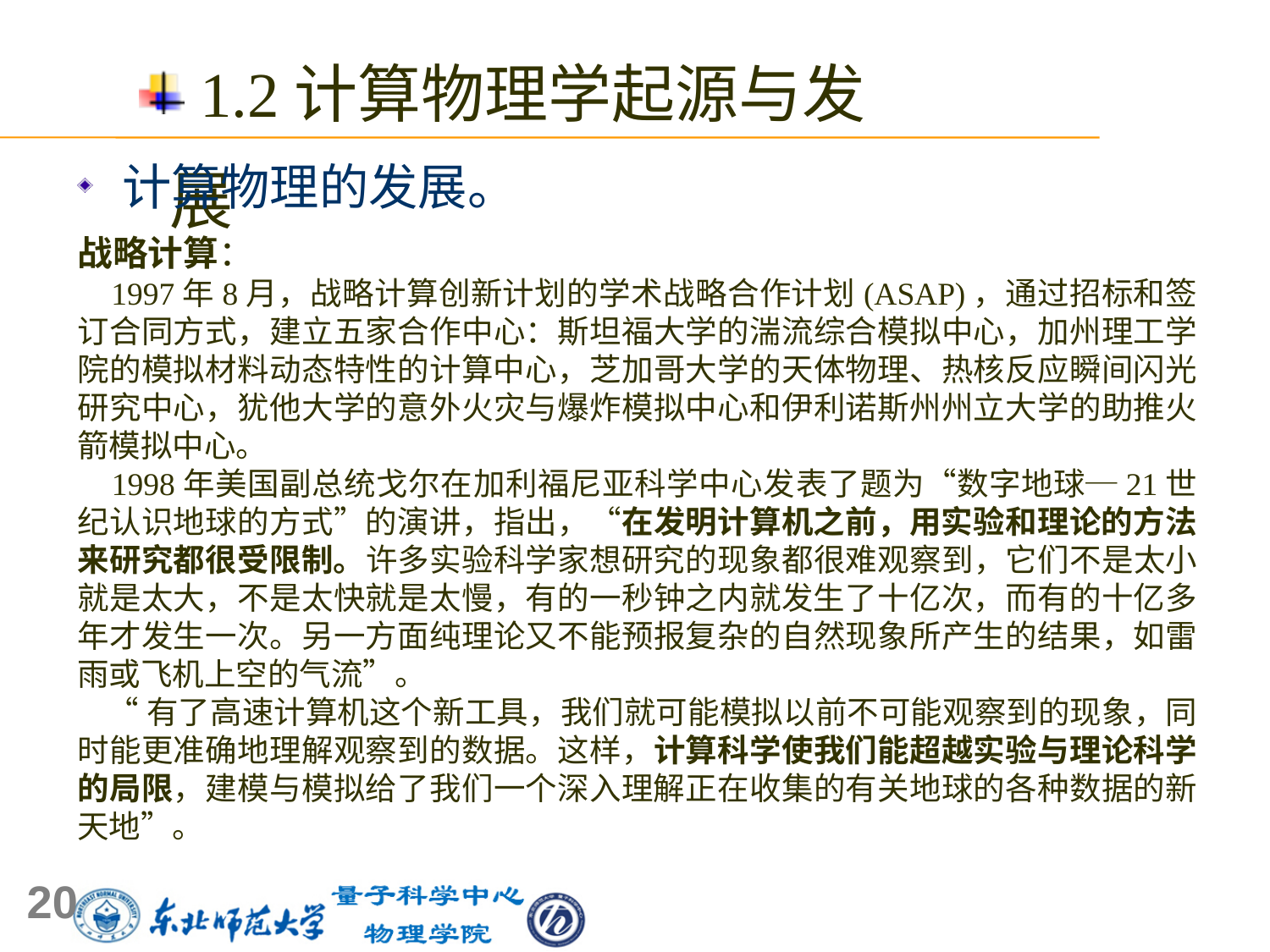

1.2计算物理学起源与发展

 计算物理的发展。
战略计算：
    1997年8月，战略计算创新计划的学术战略合作计划(ASAP)，通过招标和签订合同方式，建立五家合作中心：斯坦福大学的湍流综合模拟中心，加州理工学院的模拟材料动态特性的计算中心，芝加哥大学的天体物理、热核反应瞬间闪光研究中心，犹他大学的意外火灾与爆炸模拟中心和伊利诺斯州州立大学的助推火箭模拟中心。
    1998年美国副总统戈尔在加利福尼亚科学中心发表了题为“数字地球─21世纪认识地球的方式”的演讲，指出，“在发明计算机之前，用实验和理论的方法来研究都很受限制。许多实验科学家想研究的现象都很难观察到，它们不是太小就是太大，不是太快就是太慢，有的一秒钟之内就发生了十亿次，而有的十亿多年才发生一次。另一方面纯理论又不能预报复杂的自然现象所产生的结果，如雷雨或飞机上空的气流”。
    “有了高速计算机这个新工具，我们就可能模拟以前不可能观察到的现象，同时能更准确地理解观察到的数据。这样，计算科学使我们能超越实验与理论科学的局限，建模与模拟给了我们一个深入理解正在收集的有关地球的各种数据的新天地”。
20